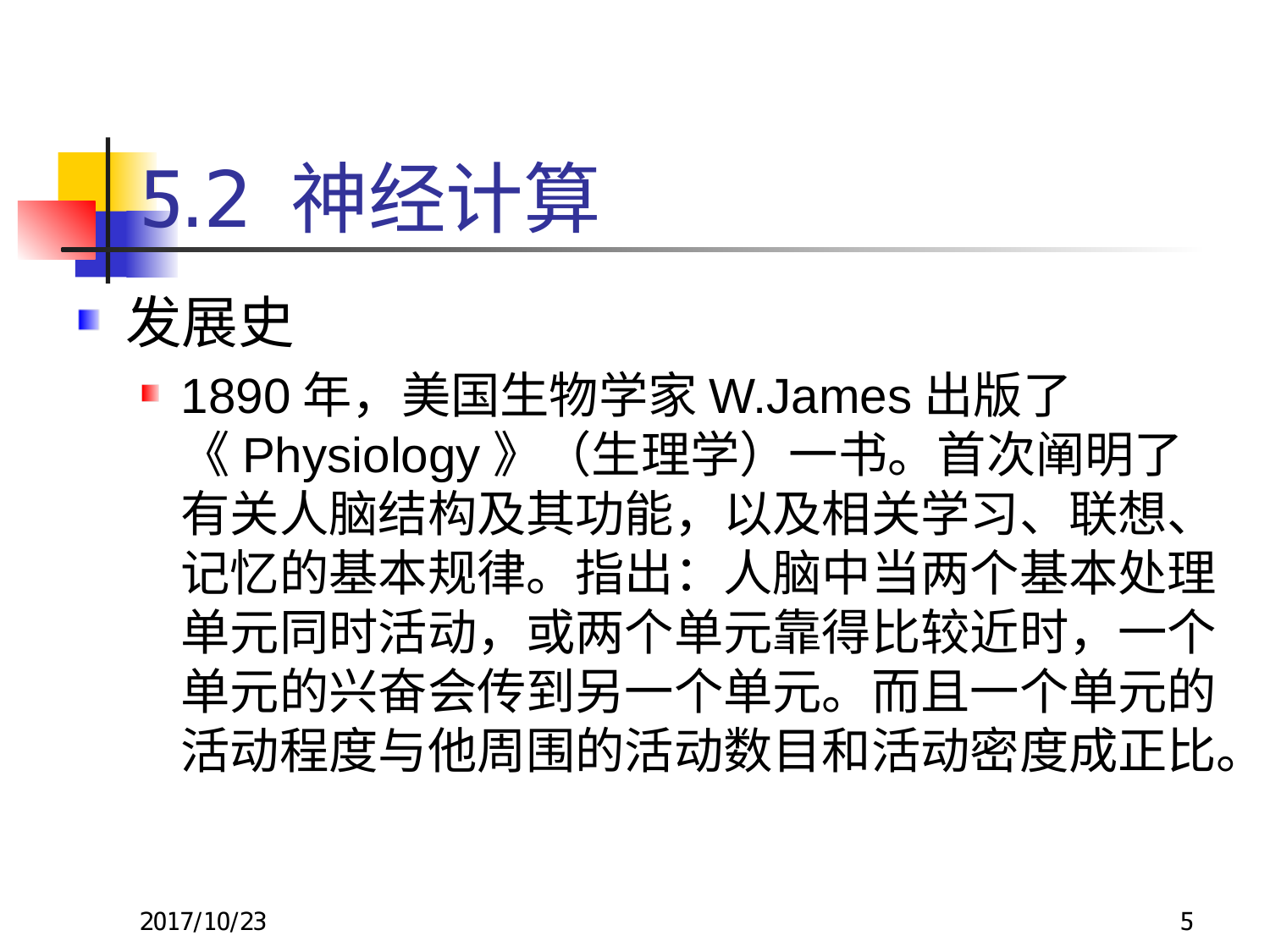

# 5.2 神经计算
发展史
1890年，美国生物学家W.James出版了《Physiology》（生理学）一书。首次阐明了有关人脑结构及其功能，以及相关学习、联想、记忆的基本规律。指出：人脑中当两个基本处理单元同时活动，或两个单元靠得比较近时，一个单元的兴奋会传到另一个单元。而且一个单元的活动程度与他周围的活动数目和活动密度成正比。
2017/10/23
5